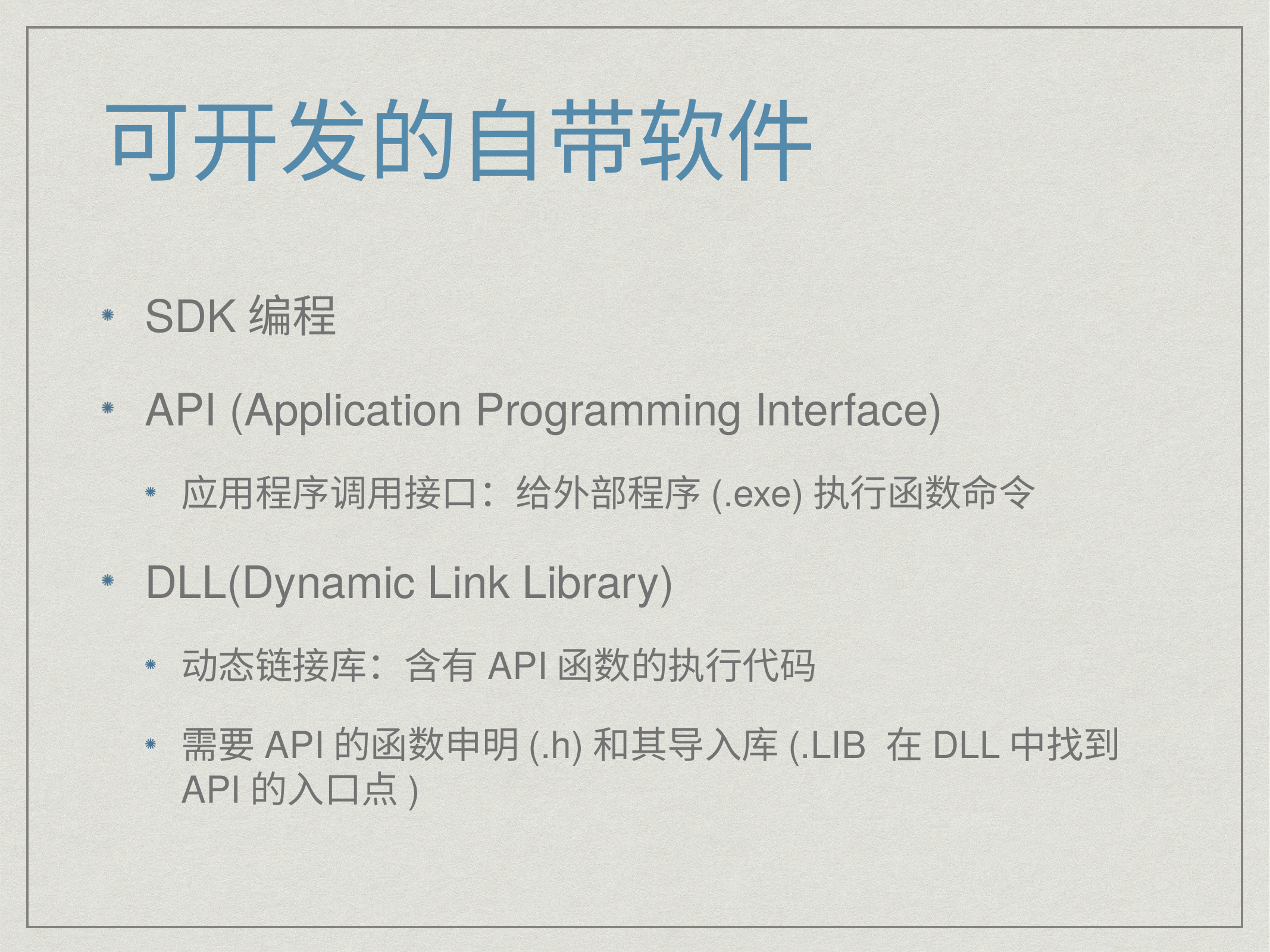

# 可开发的自带软件
SDK编程
API (Application Programming Interface)
应用程序调用接口：给外部程序(.exe)执行函数命令
DLL(Dynamic Link Library)
动态链接库：含有API函数的执行代码
需要API的函数申明(.h)和其导入库(.LIB 在DLL中找到API的入口点)